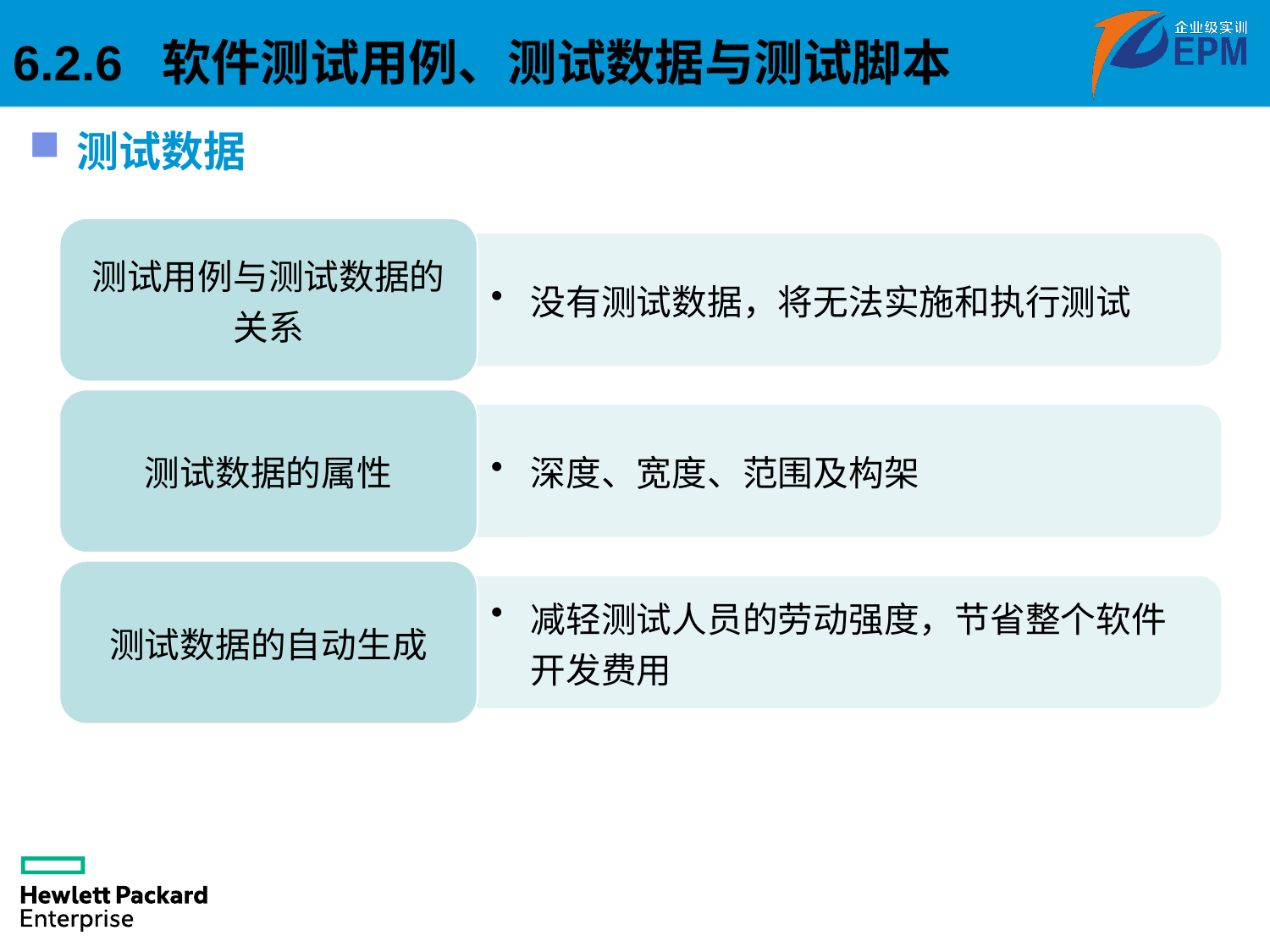

6.2.6  软件测试用例、测试数据与测试脚本
测试数据
测试用例与测试数据的关系
没有测试数据，将无法实施和执行测试
测试数据的属性
深度、宽度、范围及构架
测试数据的自动生成
减轻测试人员的劳动强度，节省整个软件开发费用